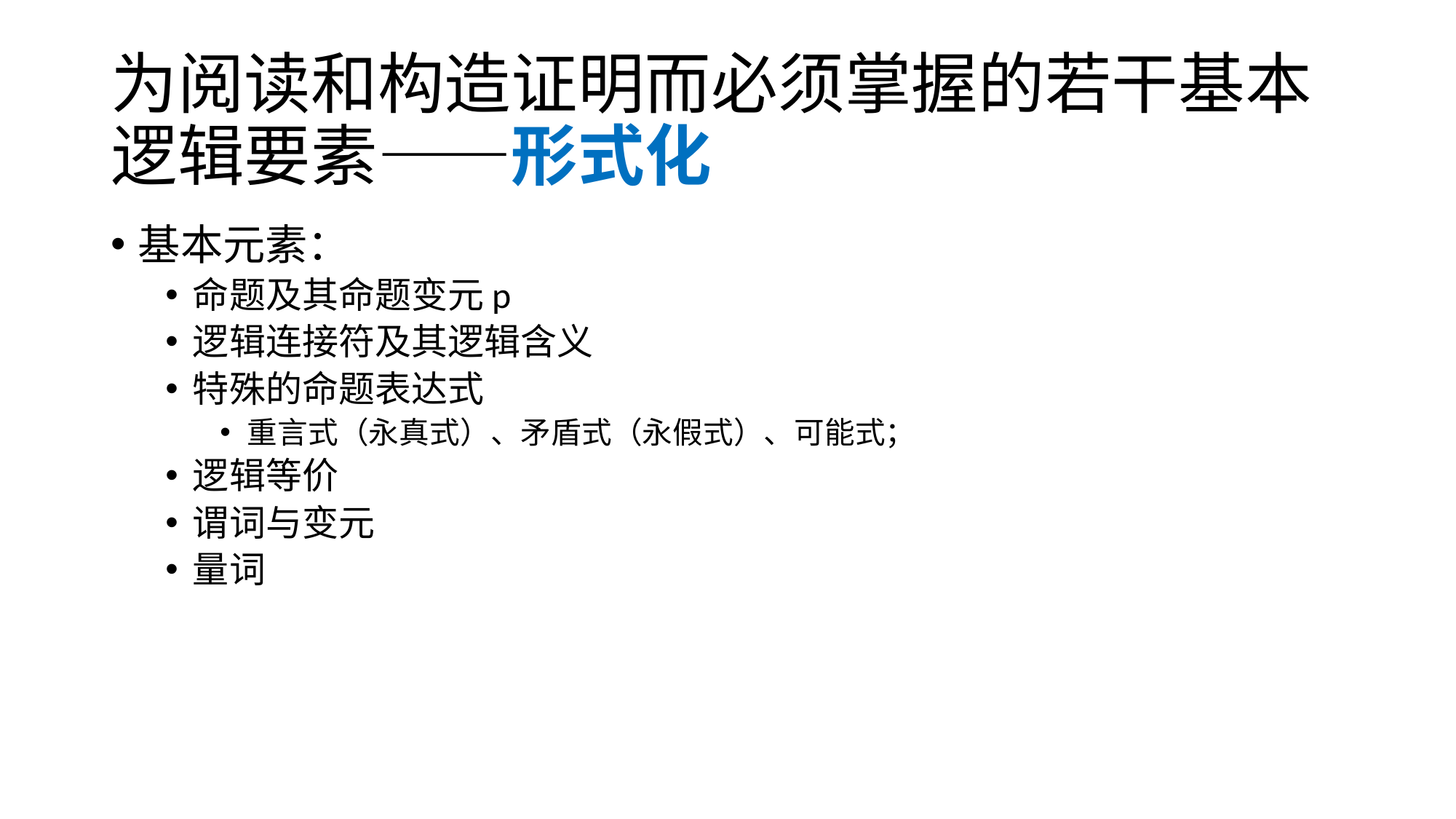

# 为阅读和构造证明而必须掌握的若干基本逻辑要素——形式化
基本元素：
命题及其命题变元p
逻辑连接符及其逻辑含义
特殊的命题表达式
重言式（永真式）、矛盾式（永假式）、可能式；
逻辑等价
谓词与变元
量词